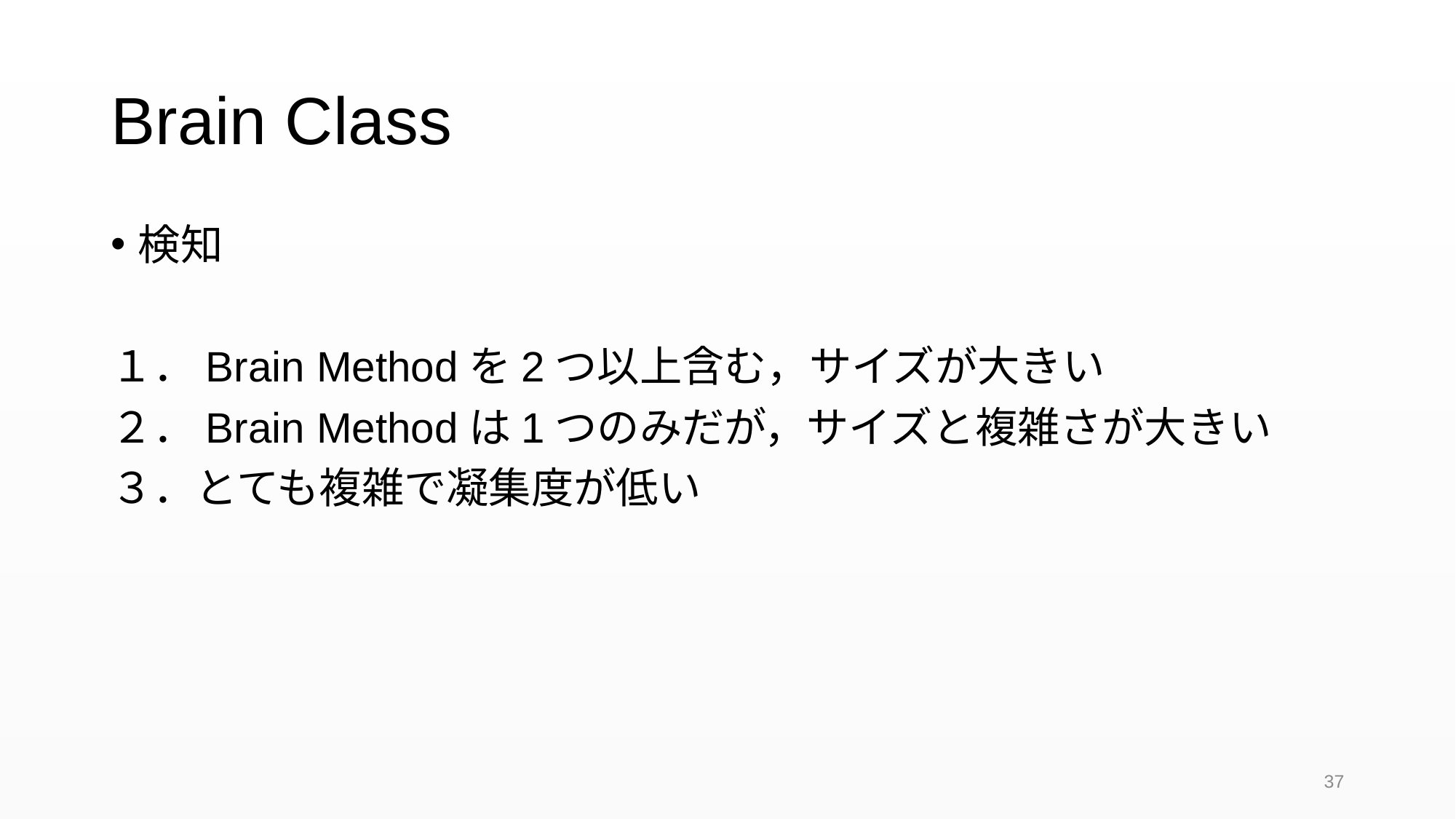

# Brain Class
検知

１．Brain Methodを2つ以上含む，サイズが大きい
２．Brain Methodは1つのみだが，サイズと複雑さが大きい
３．とても複雑で凝集度が低い
37